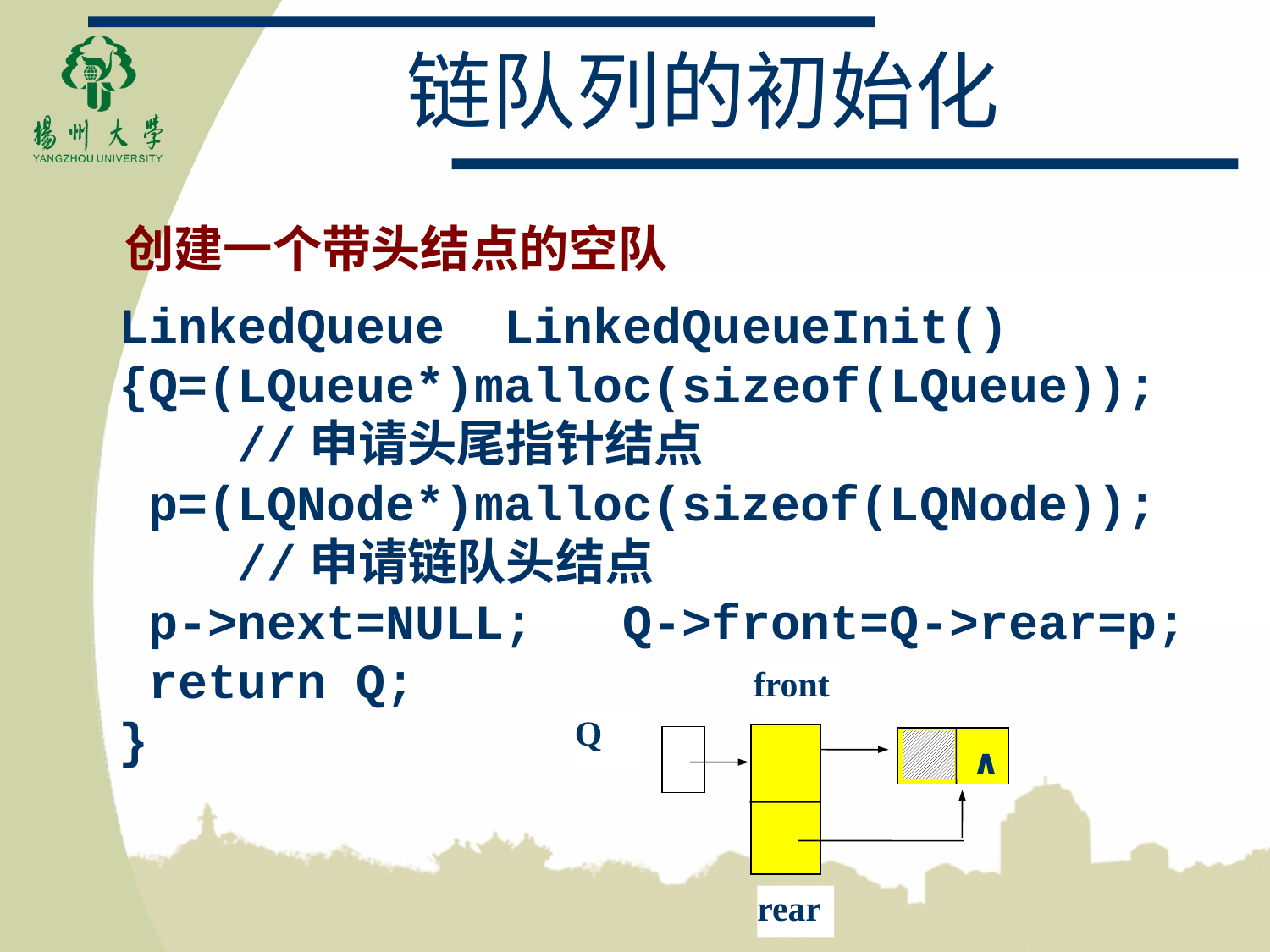

# 链队列的初始化
创建一个带头结点的空队
LinkedQueue  LinkedQueueInit()
{Q=(LQueue*)malloc(sizeof(LQueue));
    //申请头尾指针结点
 p=(LQNode*)malloc(sizeof(LQNode));
    //申请链队头结点
 p->next=NULL;   Q->front=Q->rear=p;
 return Q;
}
front
Q

∧

rear